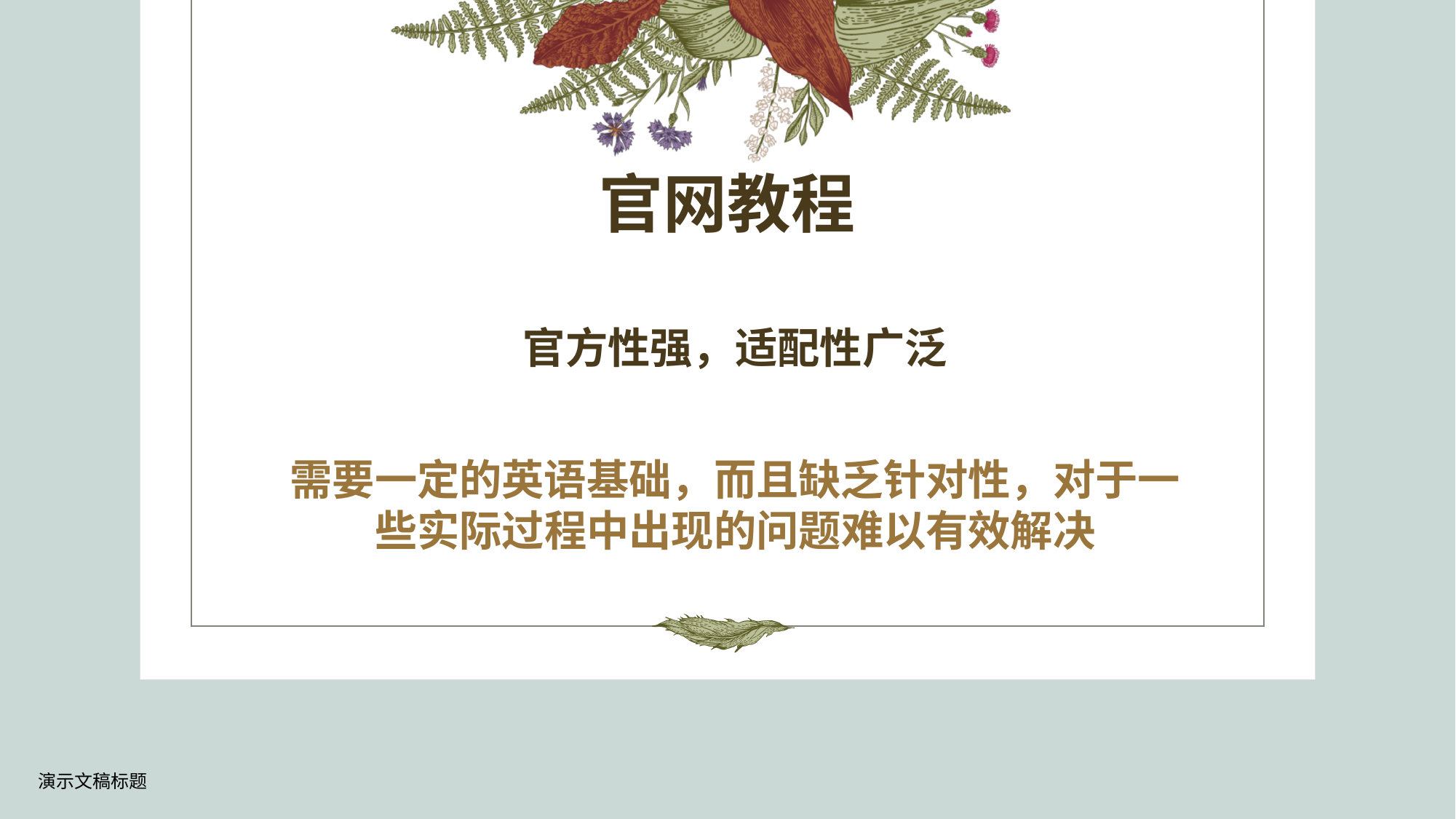

# 官网教程

官方性强，适配性广泛

需要一定的英语基础，而且缺乏针对性，对于一些实际过程中出现的问题难以有效解决

演示文稿标题
5